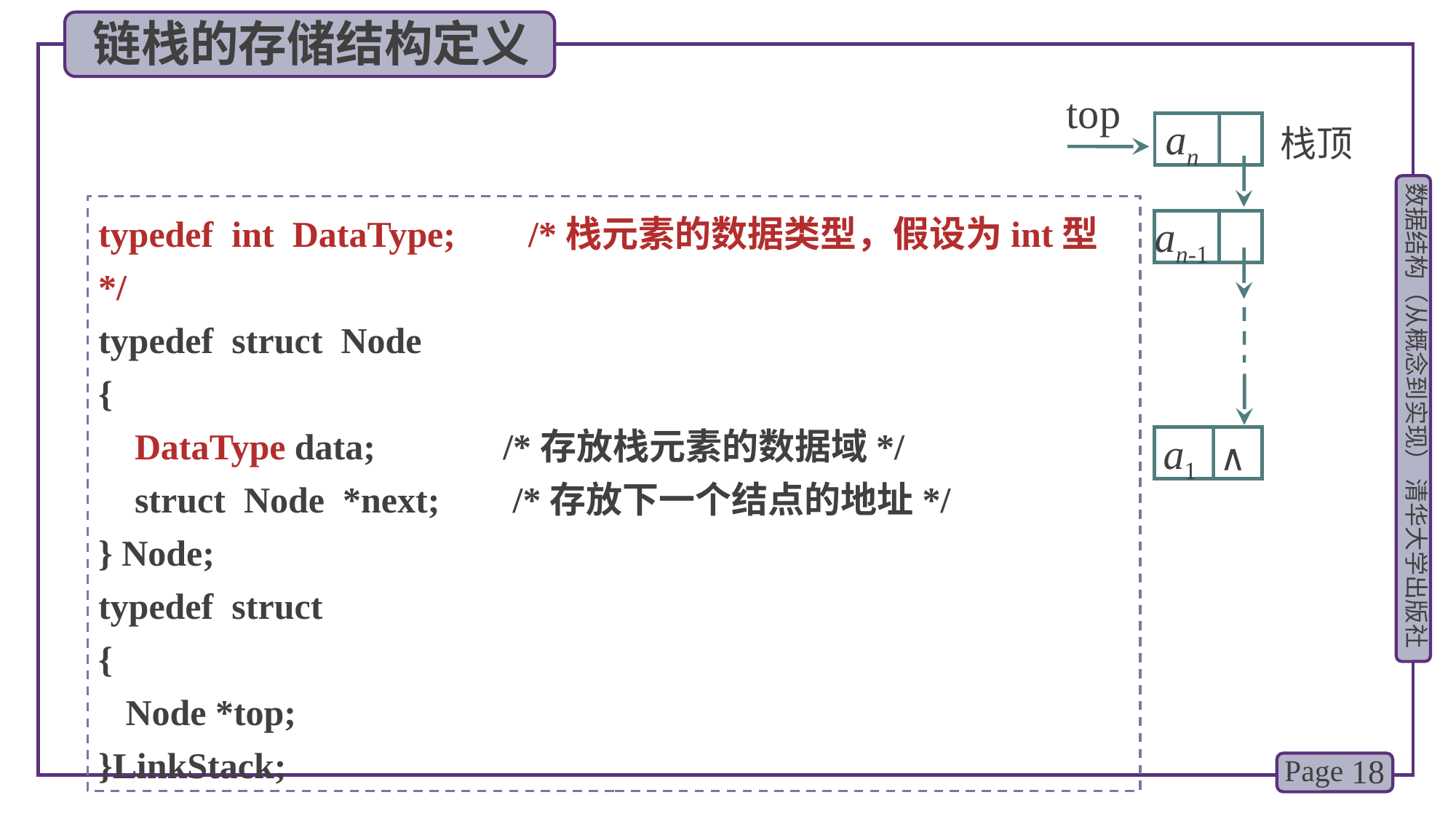

链栈的存储结构定义

top
an

an-1

a1

∧
栈顶
typedef  int  DataType;        /*栈元素的数据类型，假设为int型*/
typedef  struct  Node
{
    DataType data;              /*存放栈元素的数据域*/
    struct  Node  *next;        /*存放下一个结点的地址*/
} Node;
typedef  struct
{
   Node *top;
}LinkStack;